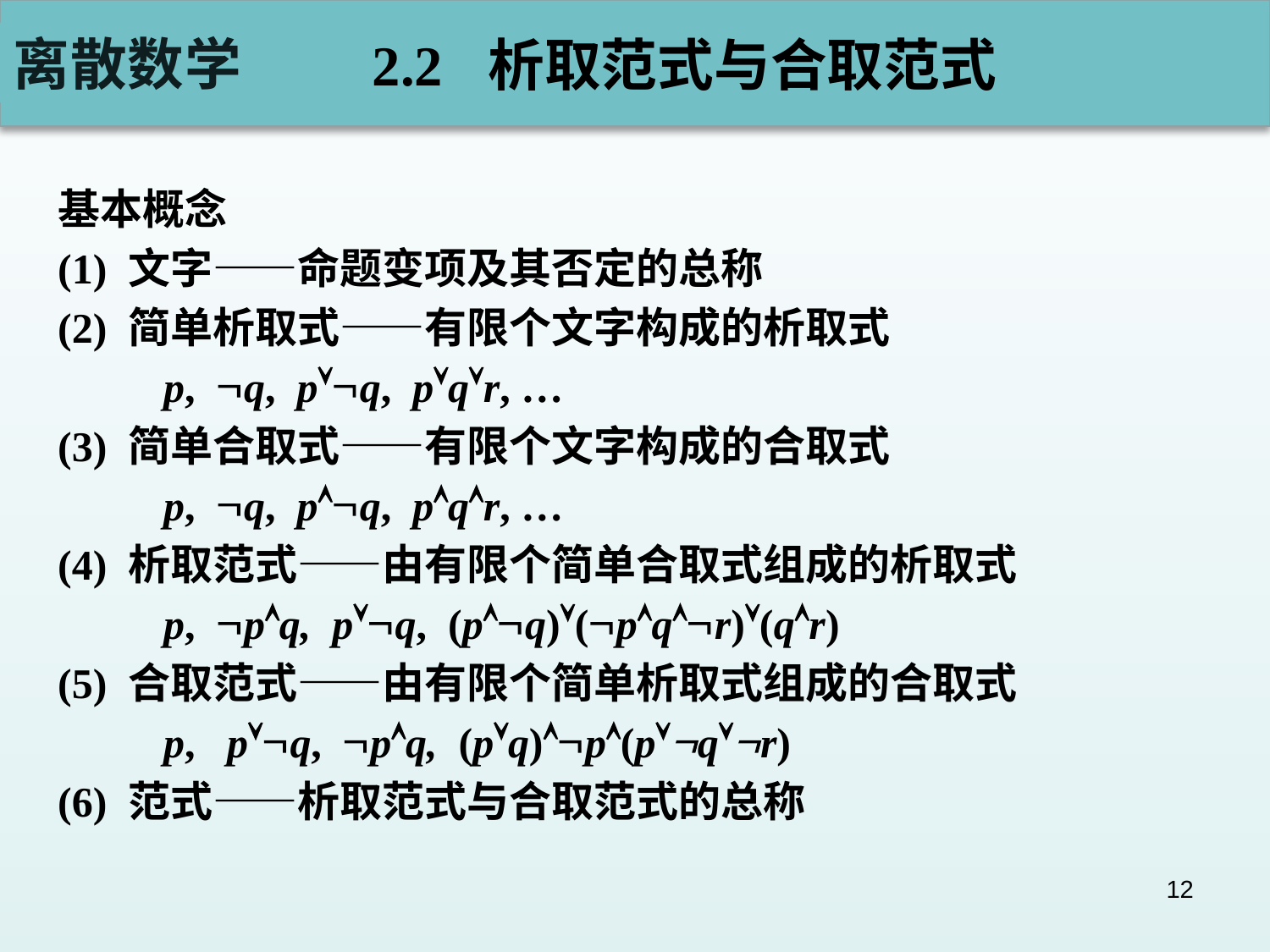

# 2.2  析取范式与合取范式
基本概念
(1) 文字——命题变项及其否定的总称
(2) 简单析取式——有限个文字构成的析取式
          p,  ¬q,  p∨¬q,  p∨q∨r, …
(3) 简单合取式——有限个文字构成的合取式
          p,  ¬q,  p∧¬q,  p∧q∧r, …
(4) 析取范式——由有限个简单合取式组成的析取式
          p,  ¬p∧q,  p∨¬q,  (p∧¬q)∨(¬p∧q∧¬r)∨(q∧r)
(5) 合取范式——由有限个简单析取式组成的合取式
          p,   p∨¬q,  ¬p∧q,  (p∨q)∧¬p∧(p∨¬q∨¬r)
(6) 范式——析取范式与合取范式的总称
12